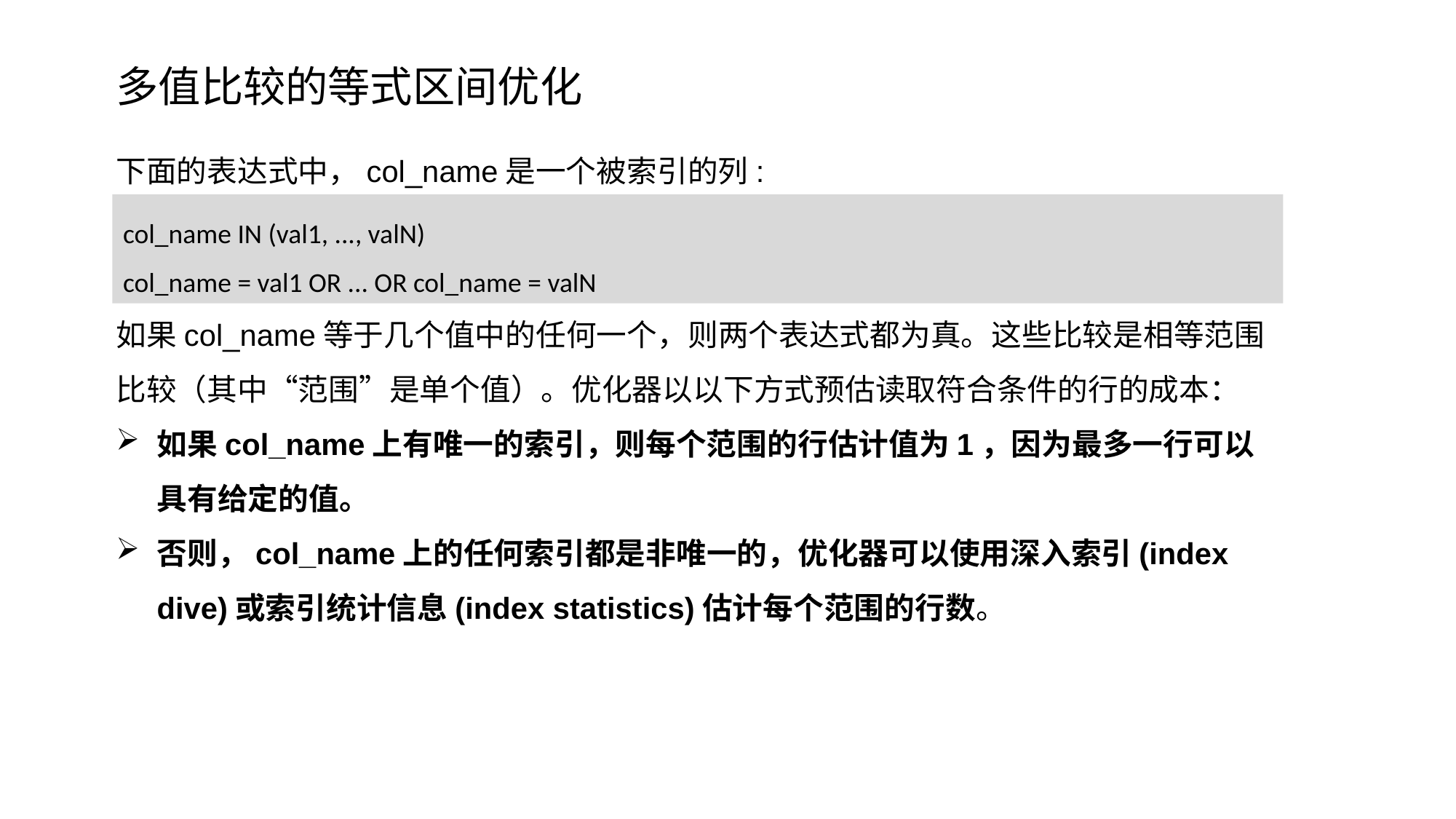

多值比较的等式区间优化
下面的表达式中，col_name是一个被索引的列:
col_name IN(val1, ..., valN)
col_name = val1 OR ... OR col_name = valN
如果col_name等于几个值中的任何一个，则两个表达式都为真。这些比较是相等范围比较（其中“范围”是单个值）。优化器以以下方式预估读取符合条件的行的成本：
如果col_name上有唯一的索引，则每个范围的行估计值为1，因为最多一行可以具有给定的值。
否则，col_name上的任何索引都是非唯一的，优化器可以使用深入索引(index dive)或索引统计信息(index statistics)估计每个范围的行数。
col_name IN (val1, ..., valN)
col_name = val1 OR ... OR col_name = valN